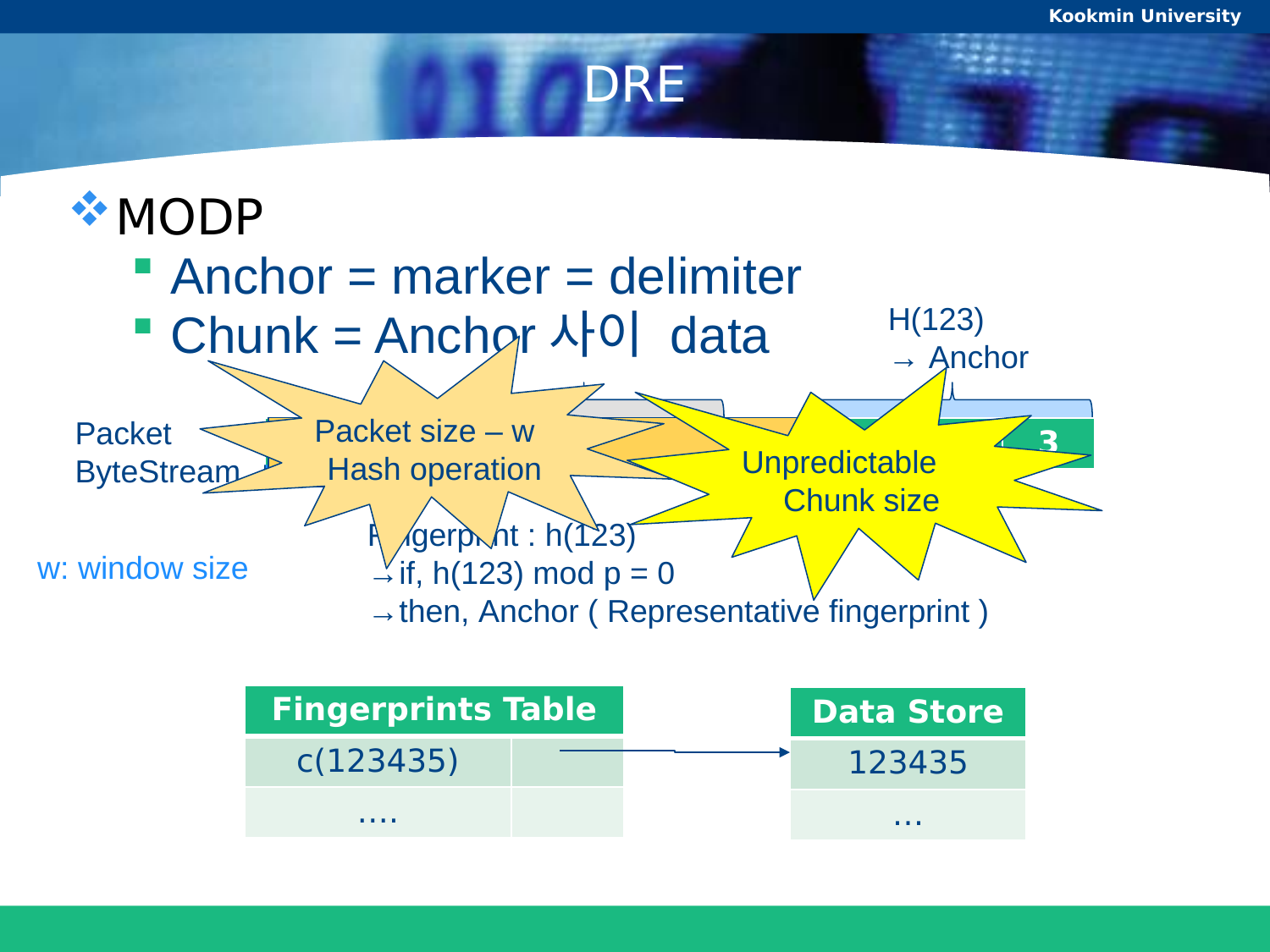

Kookmin University
# DRE
MODP
Anchor = marker = delimiter
Chunk = Anchor사이 data

H(123)
→ Anchor
Packet size – w
Hash operation

Unpredictable
Chunk size
Packet
ByteStream
chunk
| 1 | 2 | 3 | 4 | 3 | 5 | 1 | 2 | 3 |
| --- | --- | --- | --- | --- | --- | --- | --- | --- |
Fingerprint : h(123)
→if, h(123) mod p = 0
→then, Anchor ( Representative fingerprint )
w: window size
| Fingerprints Table |  |
| --- | --- |
| c(123435) |  |
| …. |  |
| Data Store |
| --- |
| 123435 |
| … |